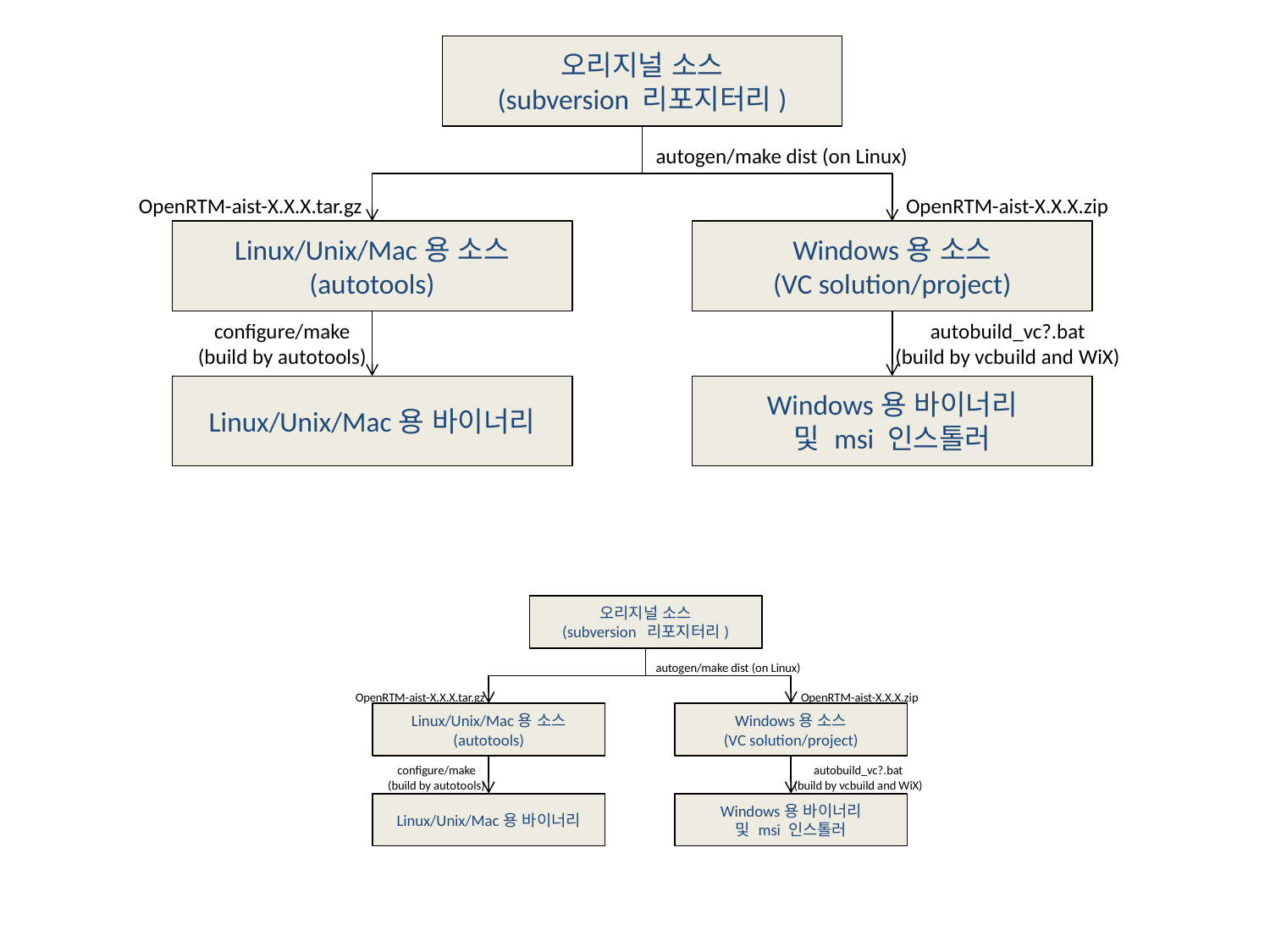

오리지널 소스
(subversion 리포지터리)
autogen/make dist (on Linux)
OpenRTM-aist-X.X.X.tar.gz
OpenRTM-aist-X.X.X.zip
Linux/Unix/Mac용 소스
(autotools)
Windows용 소스
(VC solution/project)
configure/make
(build by autotools)
autobuild_vc?.bat
(build by vcbuild and WiX)
Linux/Unix/Mac용 바이너리
Windows용 바이너리
및 msi 인스톨러
오리지널 소스
(subversion  리포지터리)
autogen/make dist (on Linux)
OpenRTM-aist-X.X.X.tar.gz
OpenRTM-aist-X.X.X.zip
Linux/Unix/Mac용 소스
(autotools)
Windows용 소스
(VC solution/project)
configure/make
(build by autotools)
autobuild_vc?.bat
(build by vcbuild and WiX)
Linux/Unix/Mac용 바이너리
Windows용 바이너리
및 msi 인스톨러